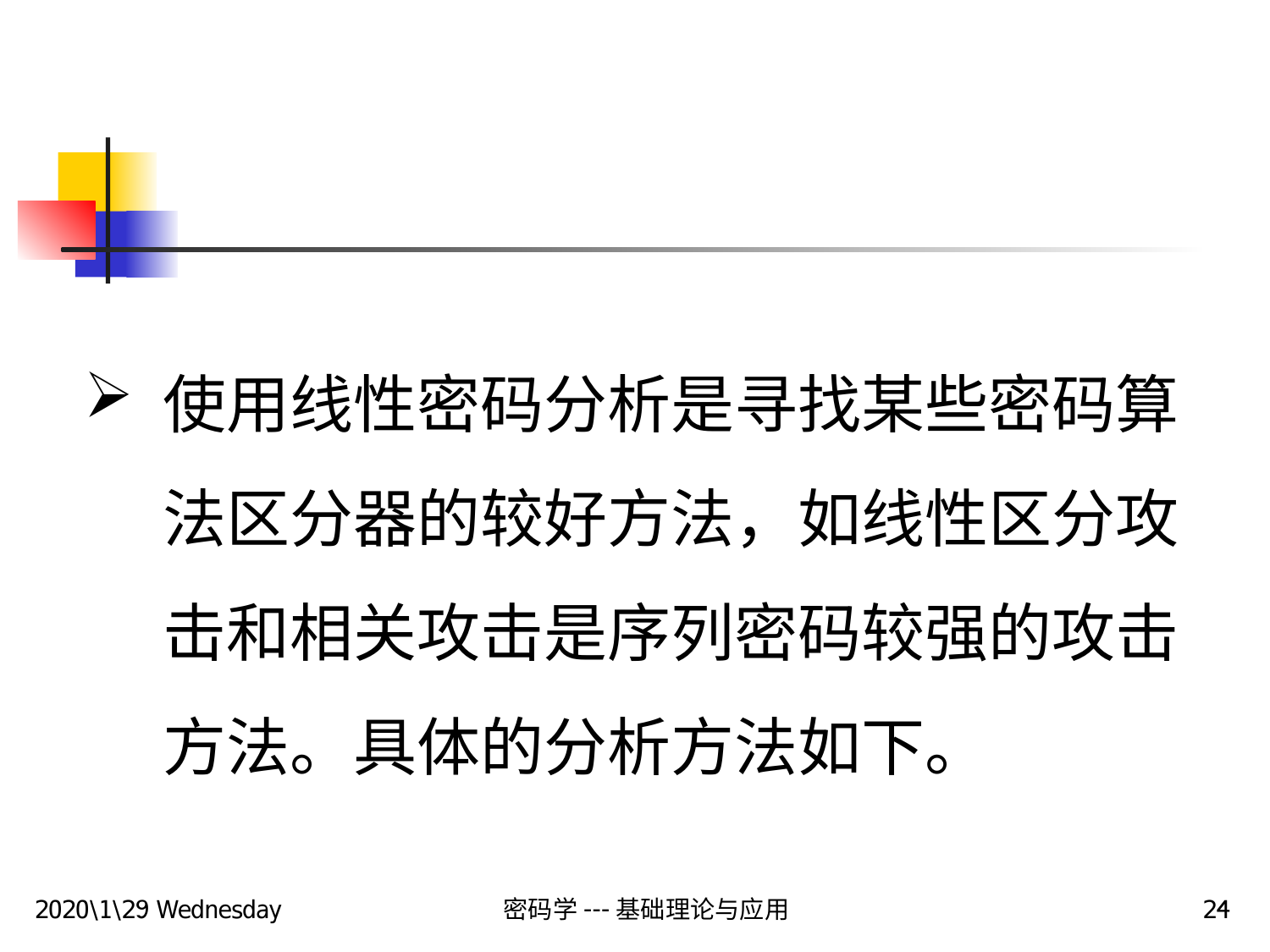

使用线性密码分析是寻找某些密码算法区分器的较好方法，如线性区分攻击和相关攻击是序列密码较强的攻击方法。具体的分析方法如下。
2020\1\29 Wednesday
密码学---基础理论与应用
24